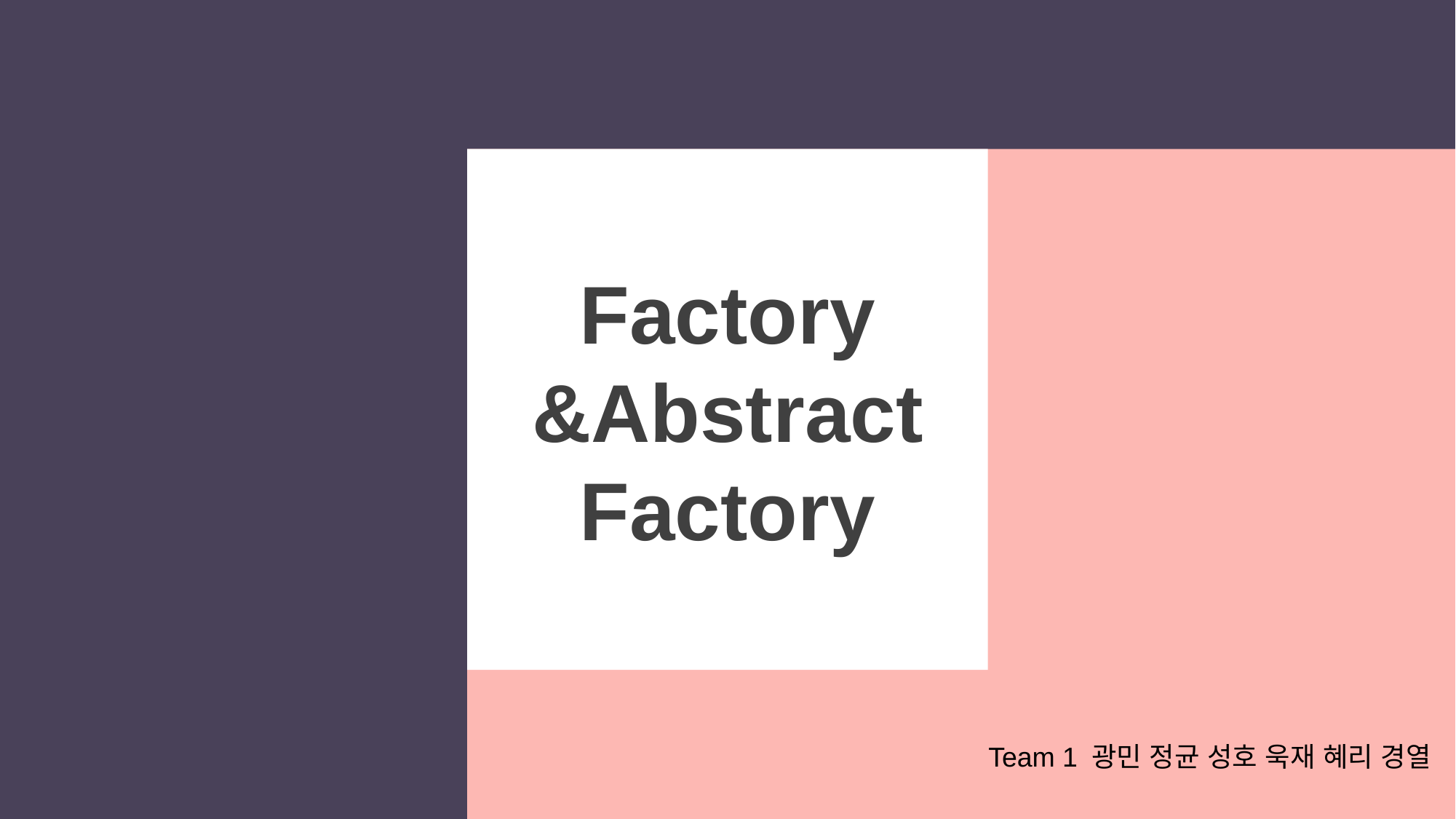

Factory &Abstract Factory
Team 1 광민 정균 성호 욱재 혜리 경열